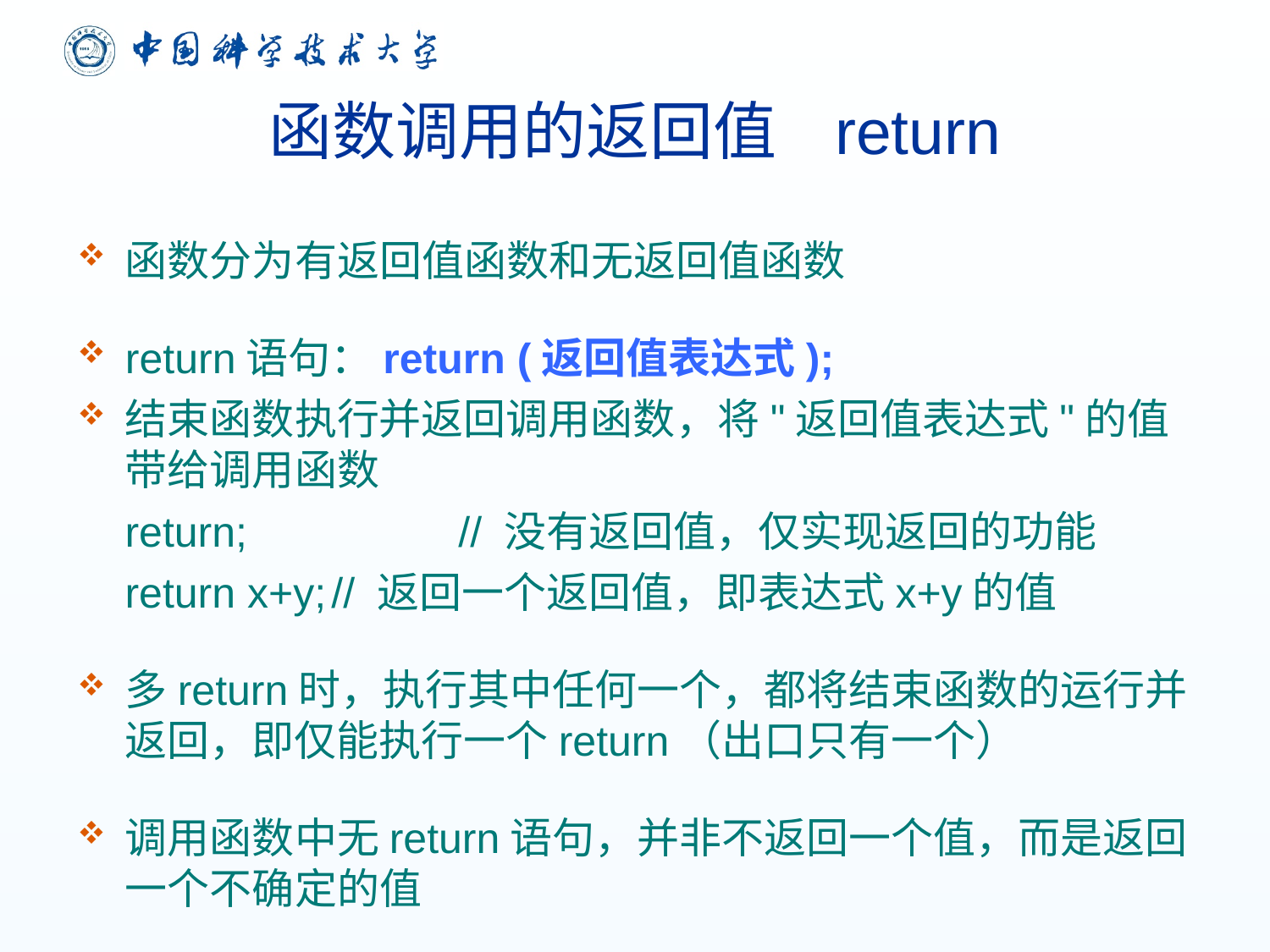

函数调用的返回值   return
函数分为有返回值函数和无返回值函数

return语句：return (返回值表达式);
结束函数执行并返回调用函数，将"返回值表达式"的值带给调用函数
    return;		// 没有返回值，仅实现返回的功能
    return x+y;	// 返回一个返回值，即表达式x+y的值

多return时，执行其中任何一个，都将结束函数的运行并返回，即仅能执行一个return（出口只有一个）

调用函数中无return语句，并非不返回一个值，而是返回一个不确定的值